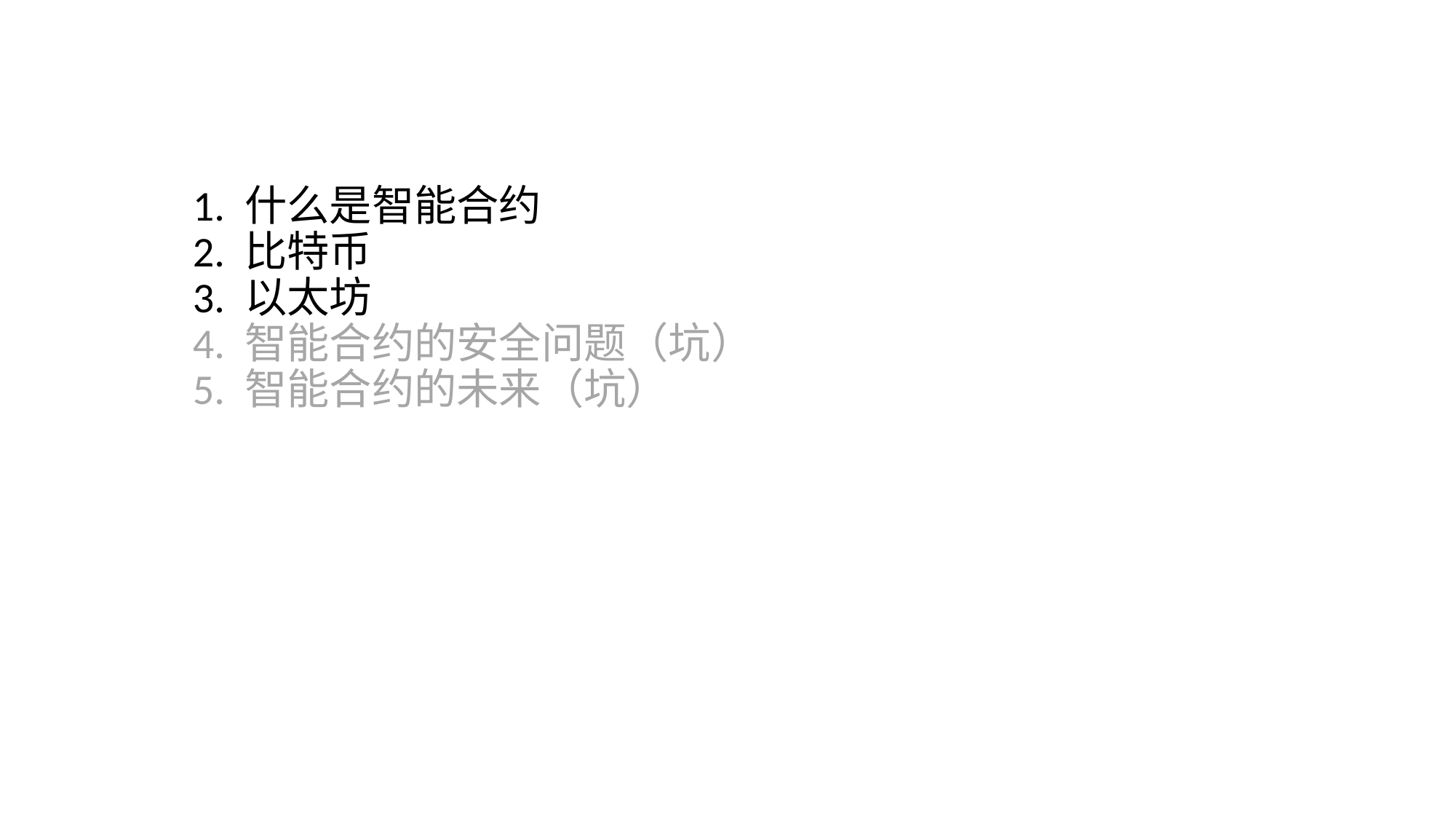

# 1. 什么是智能合约 2. 比特币 3. 以太坊 4. 智能合约的安全问题（坑） 5. 智能合约的未来（坑）